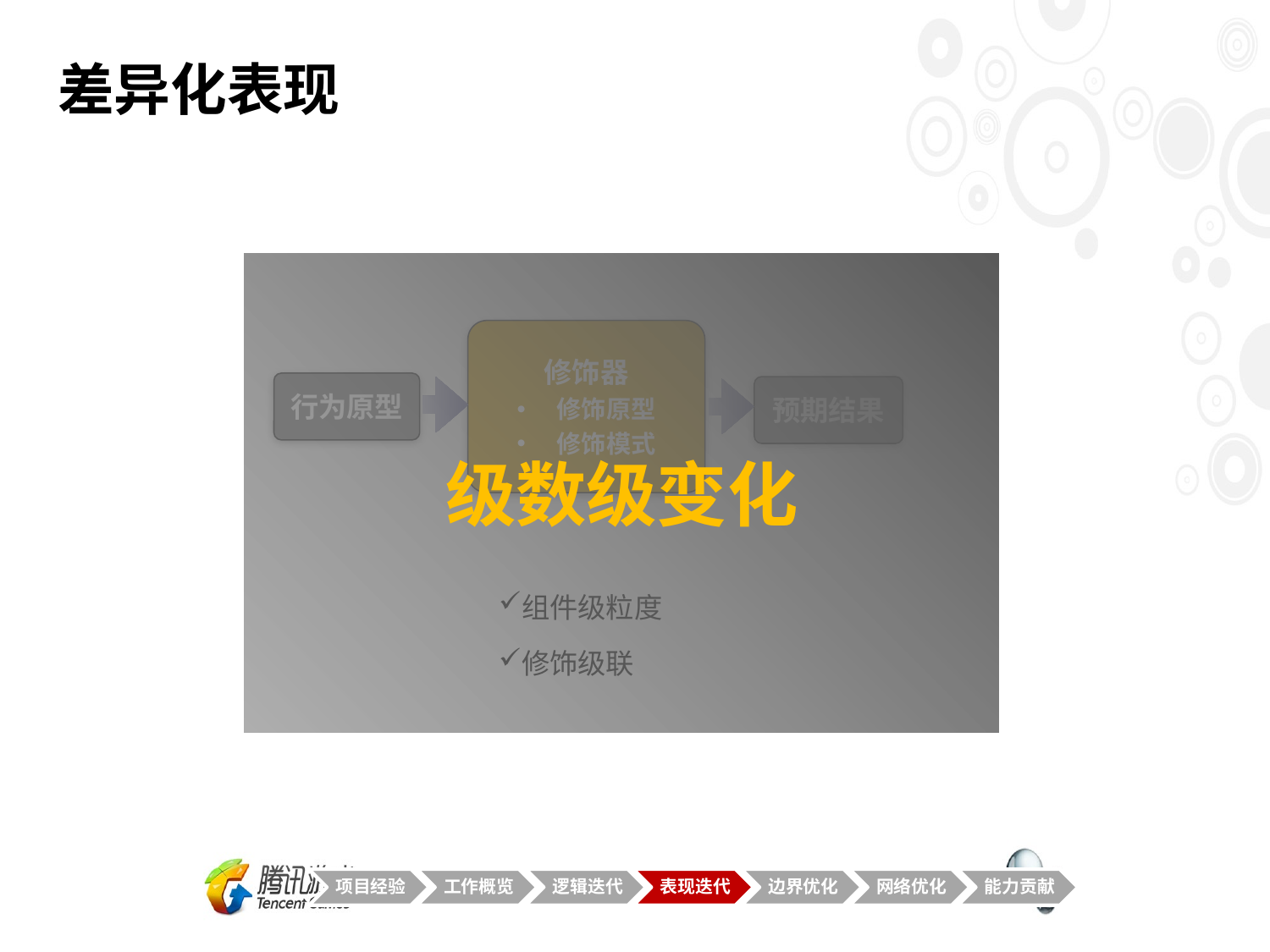

# 差异化表现
级数级变化
修饰器
修饰原型
修饰模式
行为原型
预期结果

组件级粒度
修饰级联
项目经验
工作概览
逻辑迭代
表现迭代
边界优化
网络优化
能力贡献